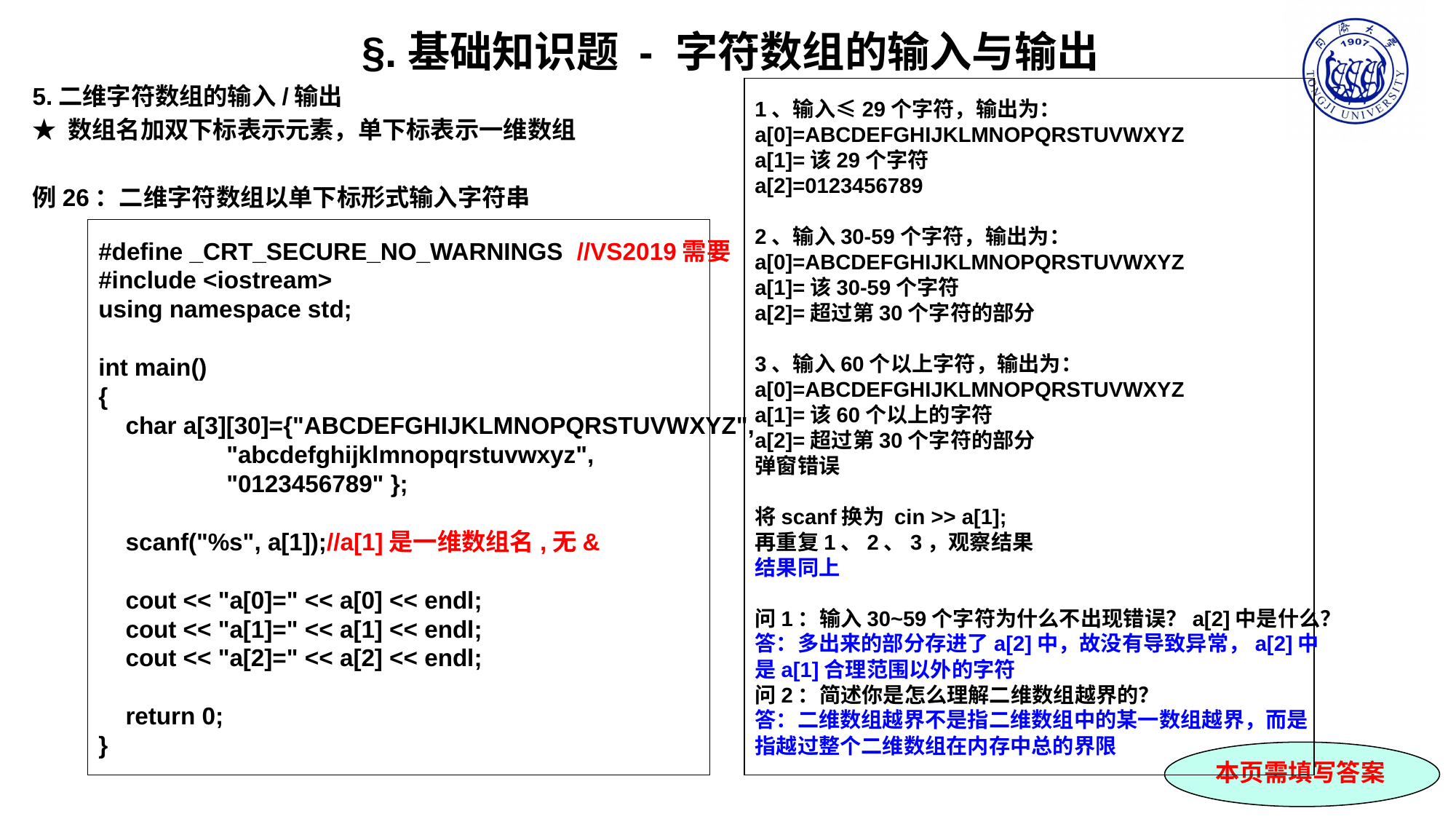

§.基础知识题 - 字符数组的输入与输出
5.二维字符数组的输入/输出
★ 数组名加双下标表示元素，单下标表示一维数组

例26：二维字符数组以单下标形式输入字符串
1、输入≤29个字符，输出为：
a[0]=ABCDEFGHIJKLMNOPQRSTUVWXYZ
a[1]=该29个字符
a[2]=0123456789

2、输入30-59个字符，输出为：
a[0]=ABCDEFGHIJKLMNOPQRSTUVWXYZ
a[1]=该30-59个字符
a[2]=超过第30个字符的部分

3、输入60个以上字符，输出为：
a[0]=ABCDEFGHIJKLMNOPQRSTUVWXYZ
a[1]=该60个以上的字符
a[2]=超过第30个字符的部分
弹窗错误

将scanf换为 cin >> a[1];
再重复1、2、3，观察结果
结果同上

问1：输入30~59个字符为什么不出现错误？a[2]中是什么？
答：多出来的部分存进了a[2]中，故没有导致异常，a[2]中
是a[1]合理范围以外的字符
问2：简述你是怎么理解二维数组越界的？
答：二维数组越界不是指二维数组中的某一数组越界，而是
指越过整个二维数组在内存中总的界限
#define _CRT_SECURE_NO_WARNINGS  //VS2019需要
#include <iostream>
using namespace std;

int main()
{
    char a[3][30]={"ABCDEFGHIJKLMNOPQRSTUVWXYZ",
                   "abcdefghijklmnopqrstuvwxyz",
                   "0123456789" };

    scanf("%s", a[1]);//a[1]是一维数组名,无&

    cout << "a[0]=" << a[0] << endl;
    cout << "a[1]=" << a[1] << endl;
    cout << "a[2]=" << a[2] << endl;

    return 0;
}
本页需填写答案